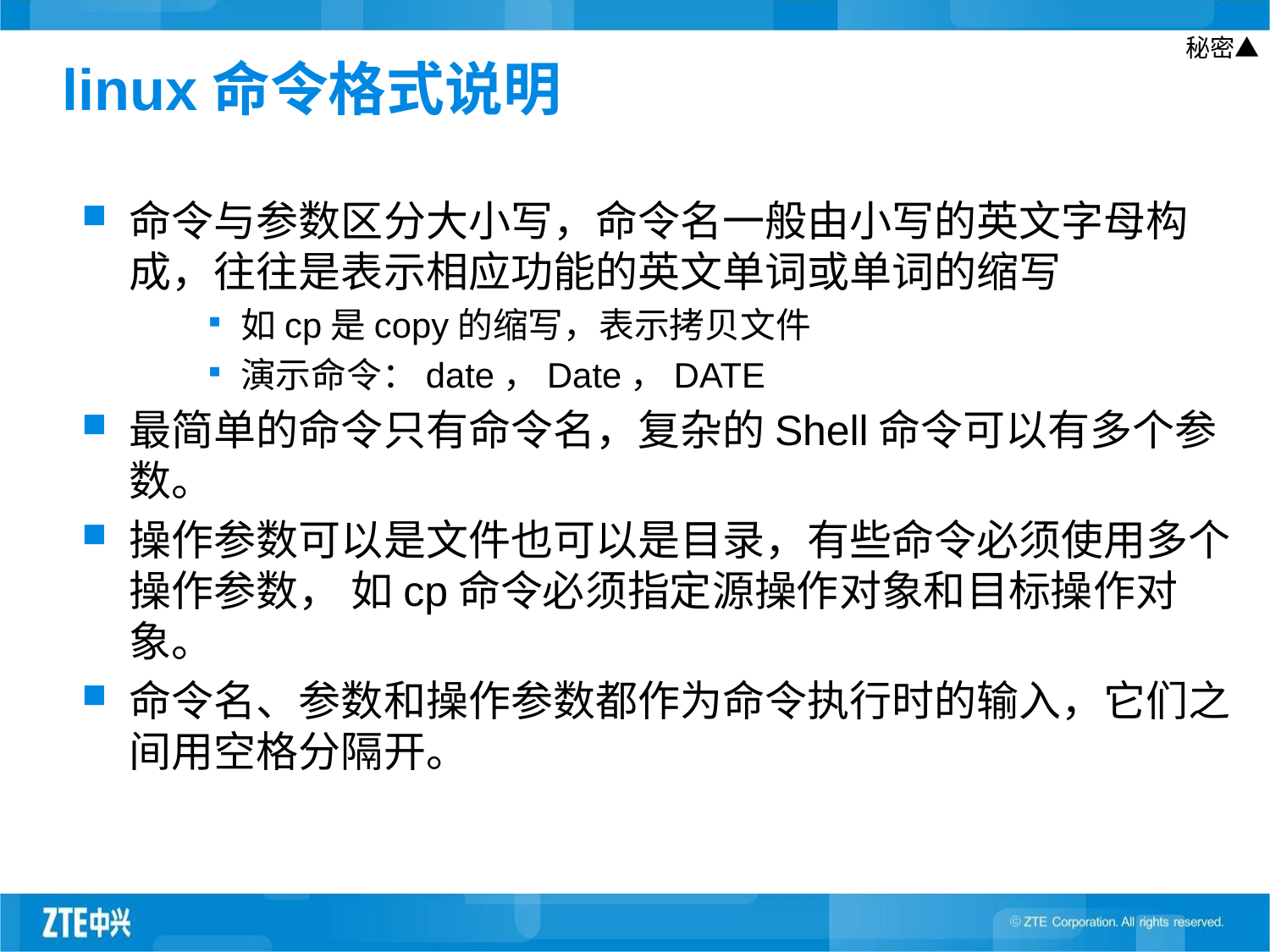

# linux命令格式说明
命令与参数区分大小写，命令名一般由小写的英文字母构成，往往是表示相应功能的英文单词或单词的缩写
如cp是copy的缩写，表示拷贝文件
演示命令：date，Date，DATE
最简单的命令只有命令名，复杂的Shell命令可以有多个参数。
操作参数可以是文件也可以是目录，有些命令必须使用多个操作参数， 如cp命令必须指定源操作对象和目标操作对象。
命令名、参数和操作参数都作为命令执行时的输入，它们之间用空格分隔开。